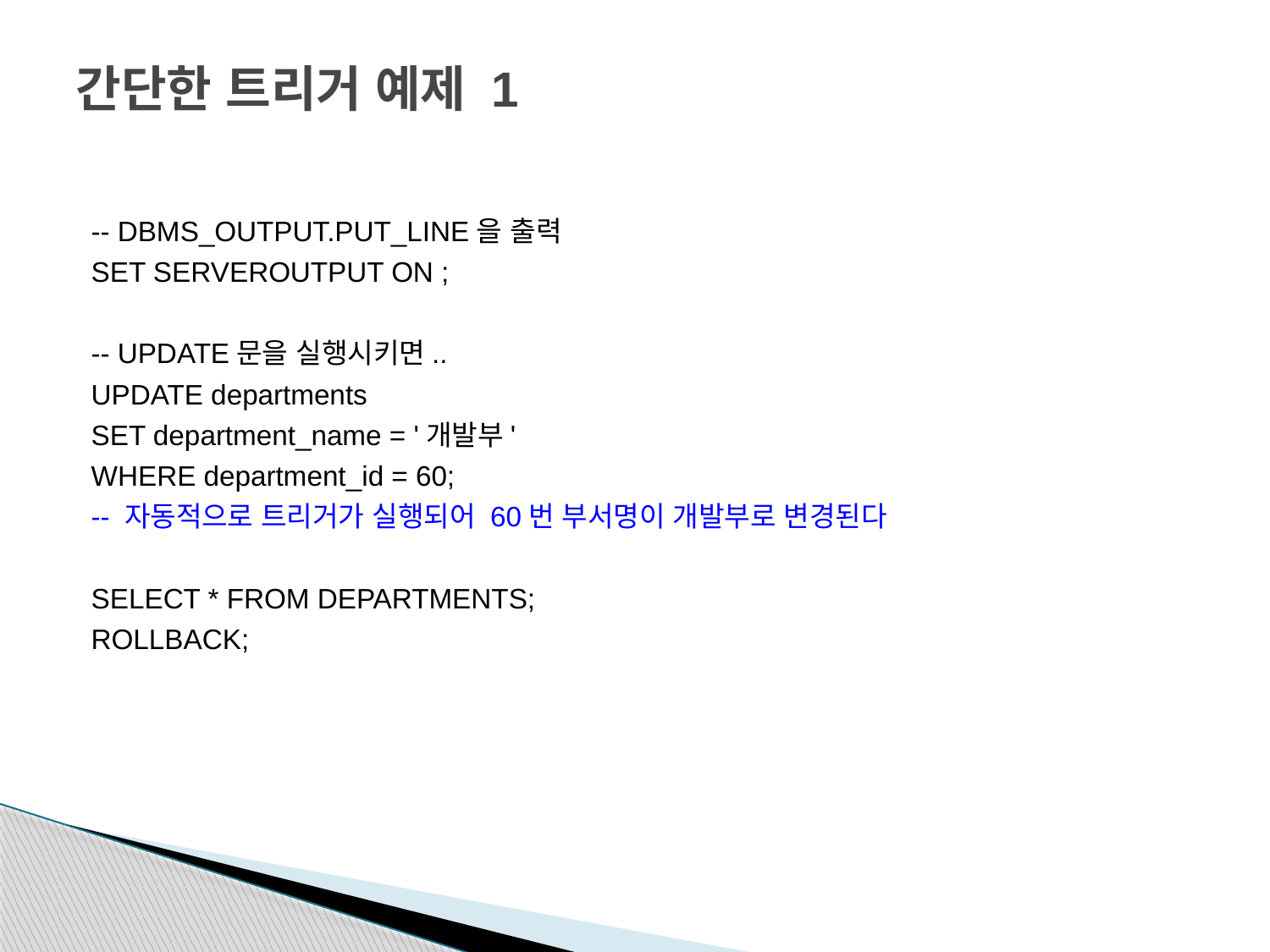

# 간단한 트리거 예제 1

-- DBMS_OUTPUT.PUT_LINE을 출력
SET SERVEROUTPUT ON ;

-- UPDATE문을 실행시키면..
UPDATE departments
SET department_name = '개발부'
WHERE department_id = 60;
-- 자동적으로 트리거가 실행되어 60번 부서명이 개발부로 변경된다

SELECT * FROM DEPARTMENTS;
ROLLBACK;